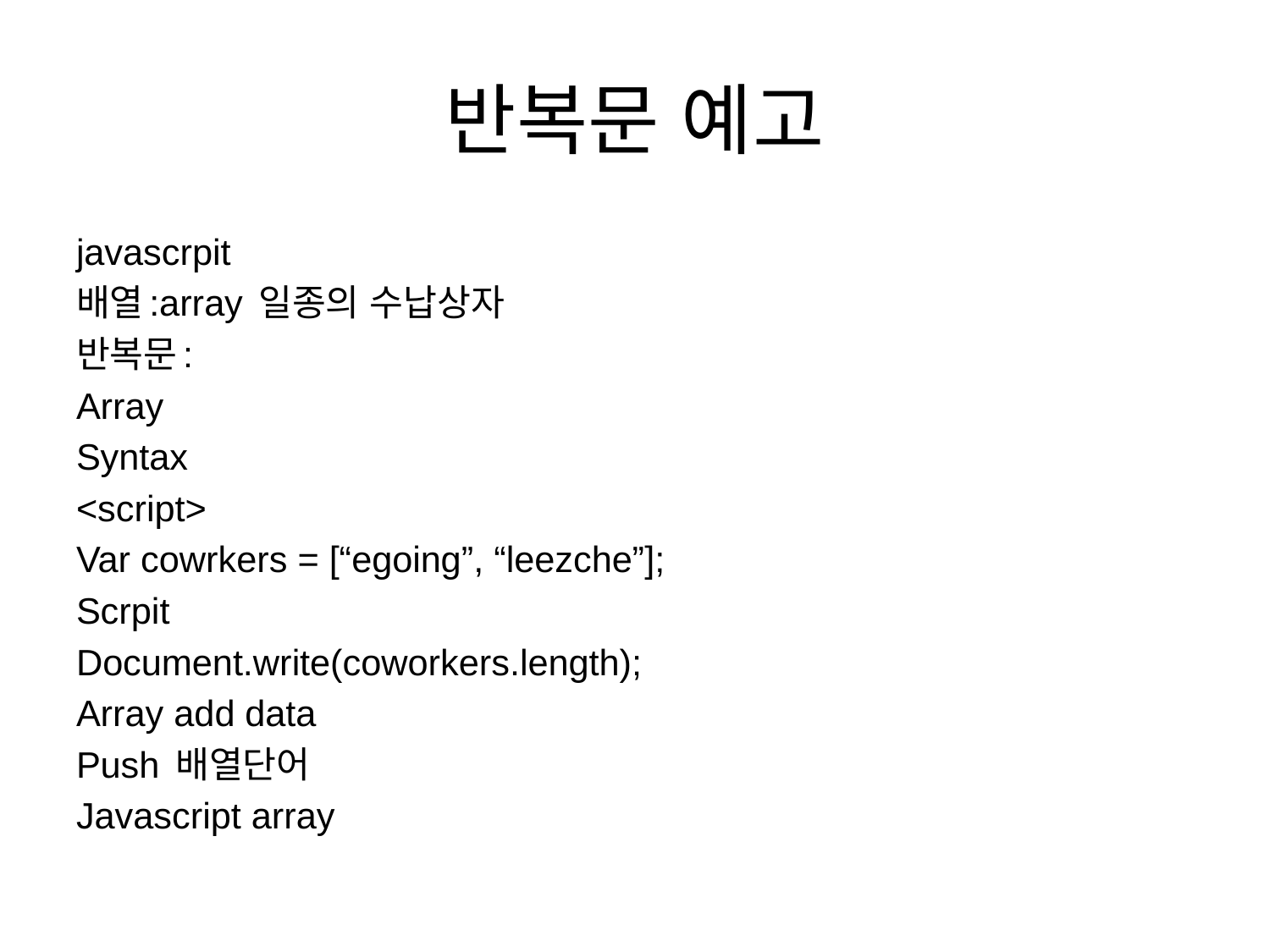

# 반복문 예고
javascrpit
배열:array 일종의 수납상자
반복문:
Array
Syntax
<script>
Var cowrkers = [“egoing”, “leezche”];
Scrpit
Document.write(coworkers.length);
Array add data
Push 배열단어
Javascript array